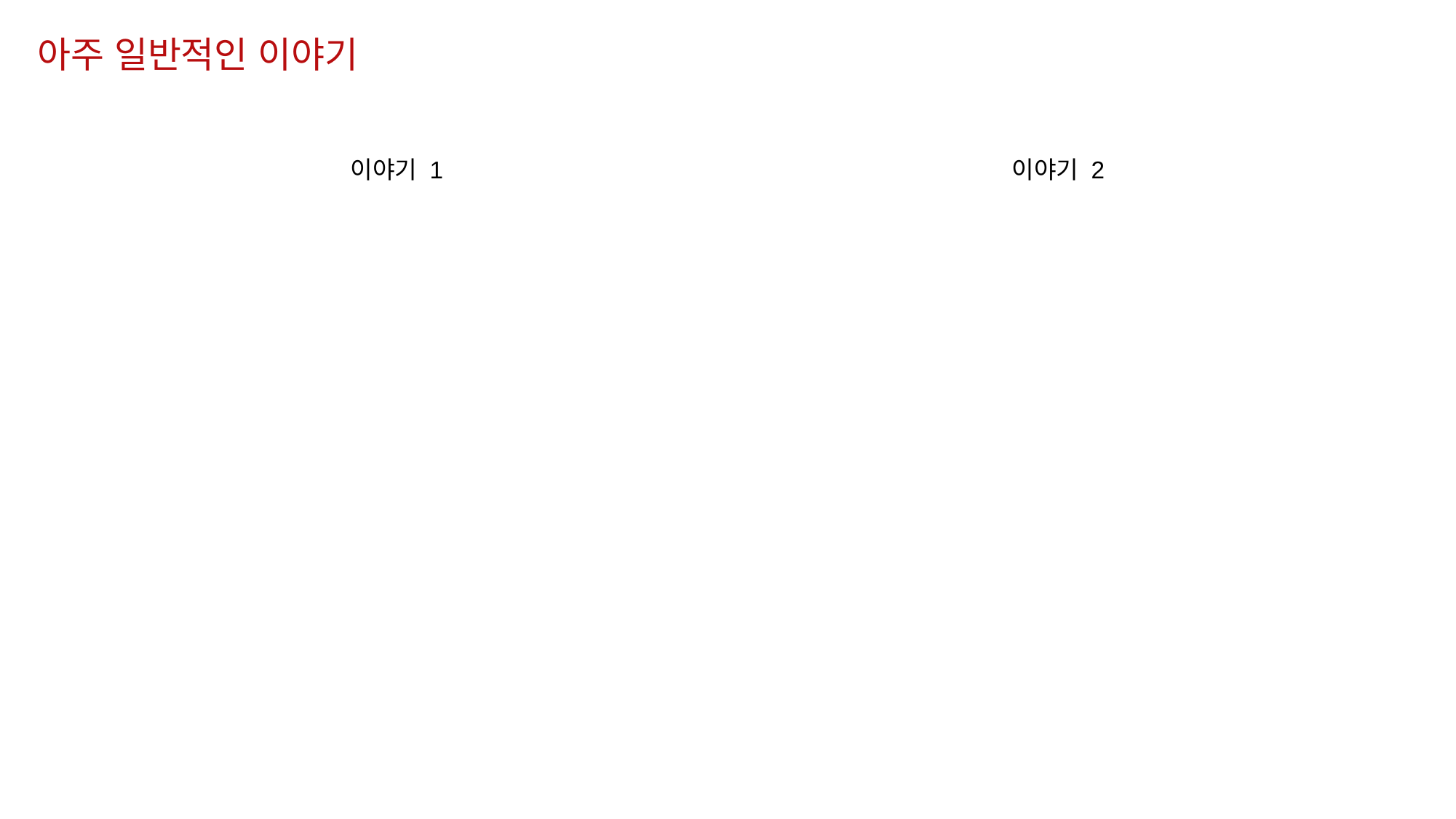

# 아주 일반적인 이야기
이야기 1
이야기 2